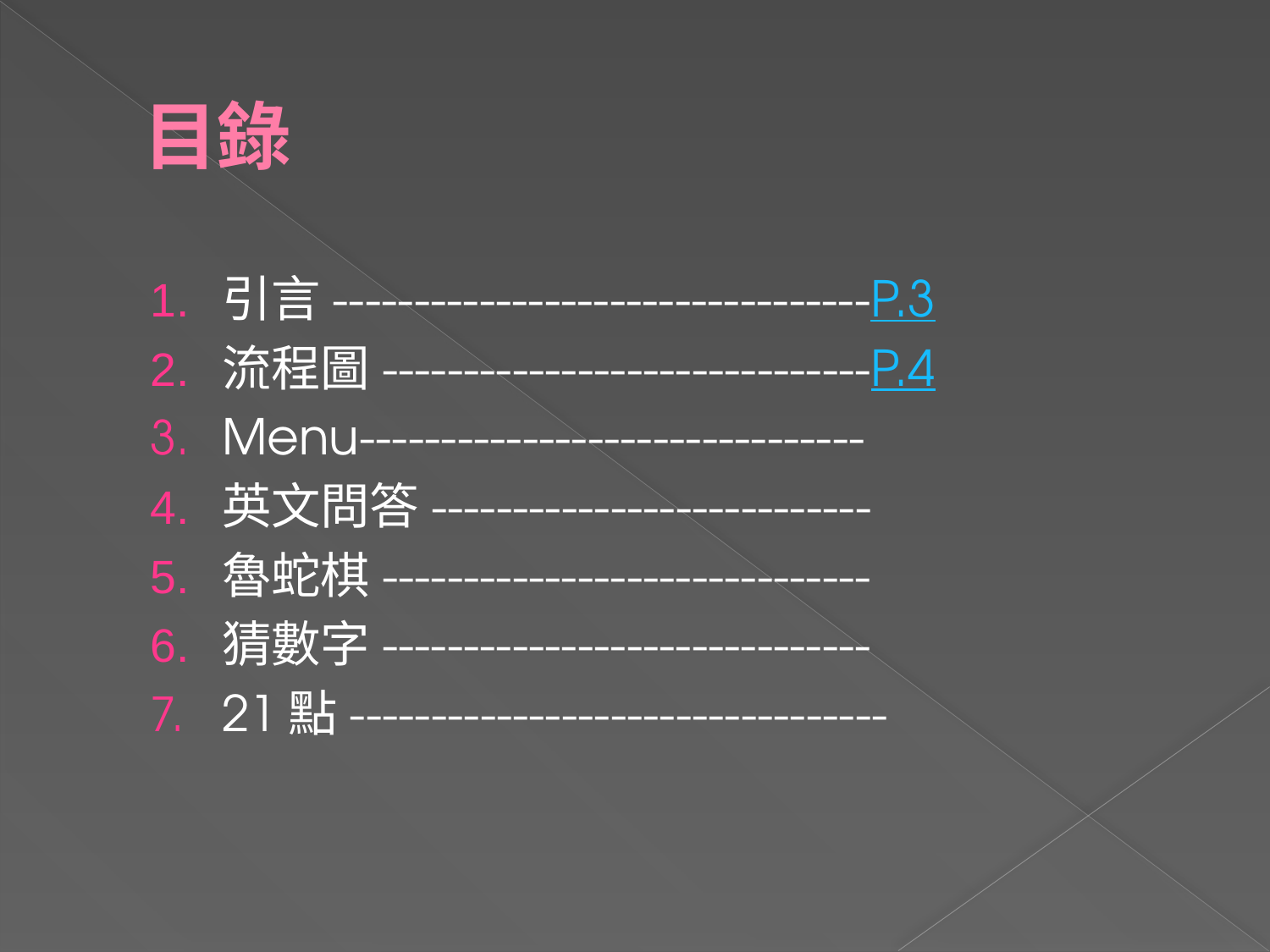

# 目錄
引言---------------------------------P.3
流程圖------------------------------P.4
Menu-------------------------------
英文問答---------------------------
魯蛇棋------------------------------
猜數字------------------------------
21點---------------------------------